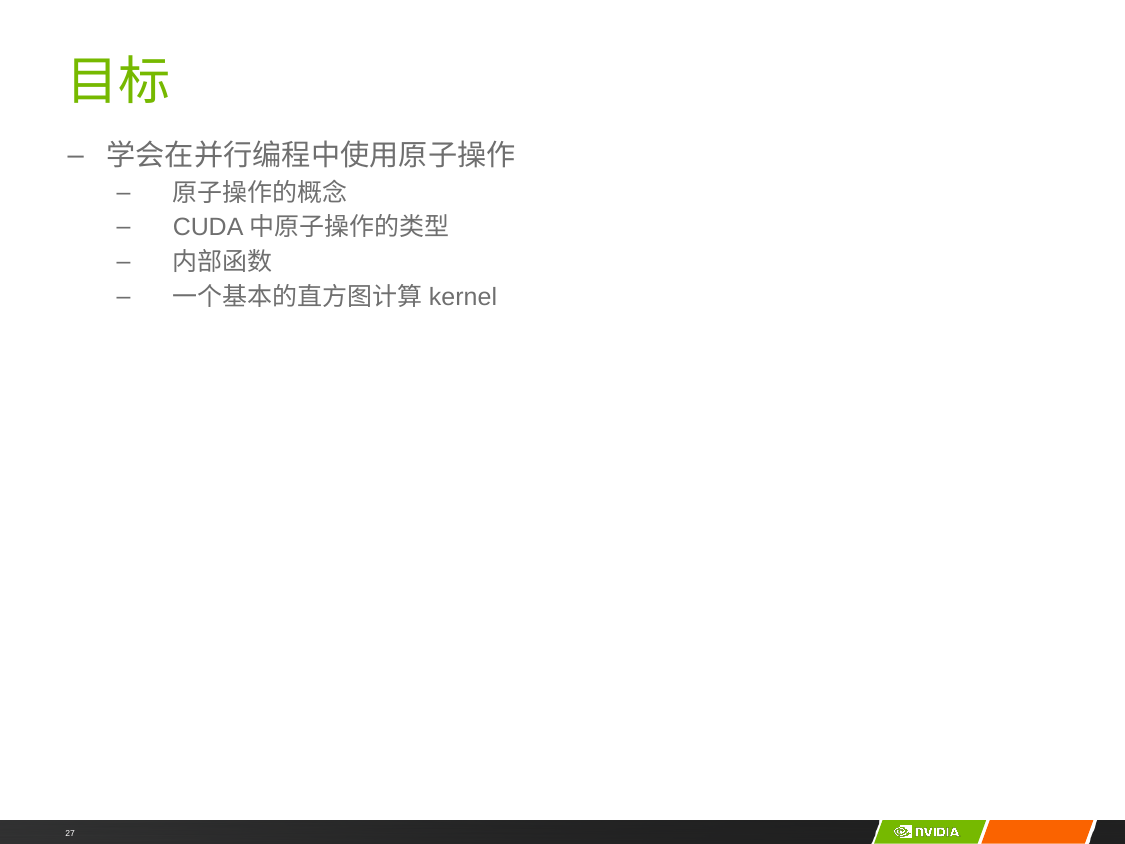

# 目标
学会在并行编程中使用原子操作
原子操作的概念
CUDA中原子操作的类型
内部函数
一个基本的直方图计算kernel